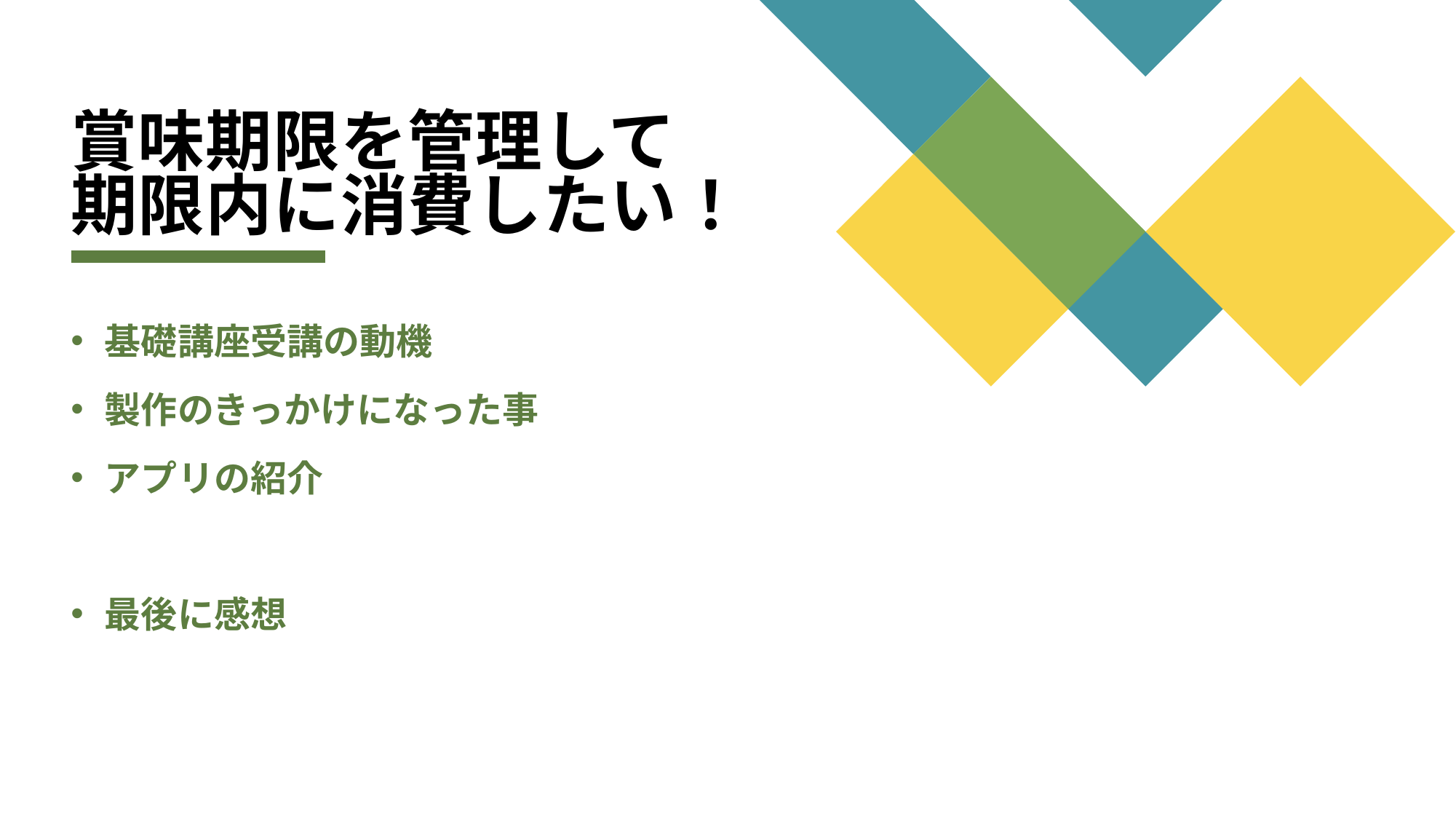

# 賞味期限を管理して 期限内に消費したい！
基礎講座受講の動機
製作のきっかけになった事
アプリの紹介

最後に感想